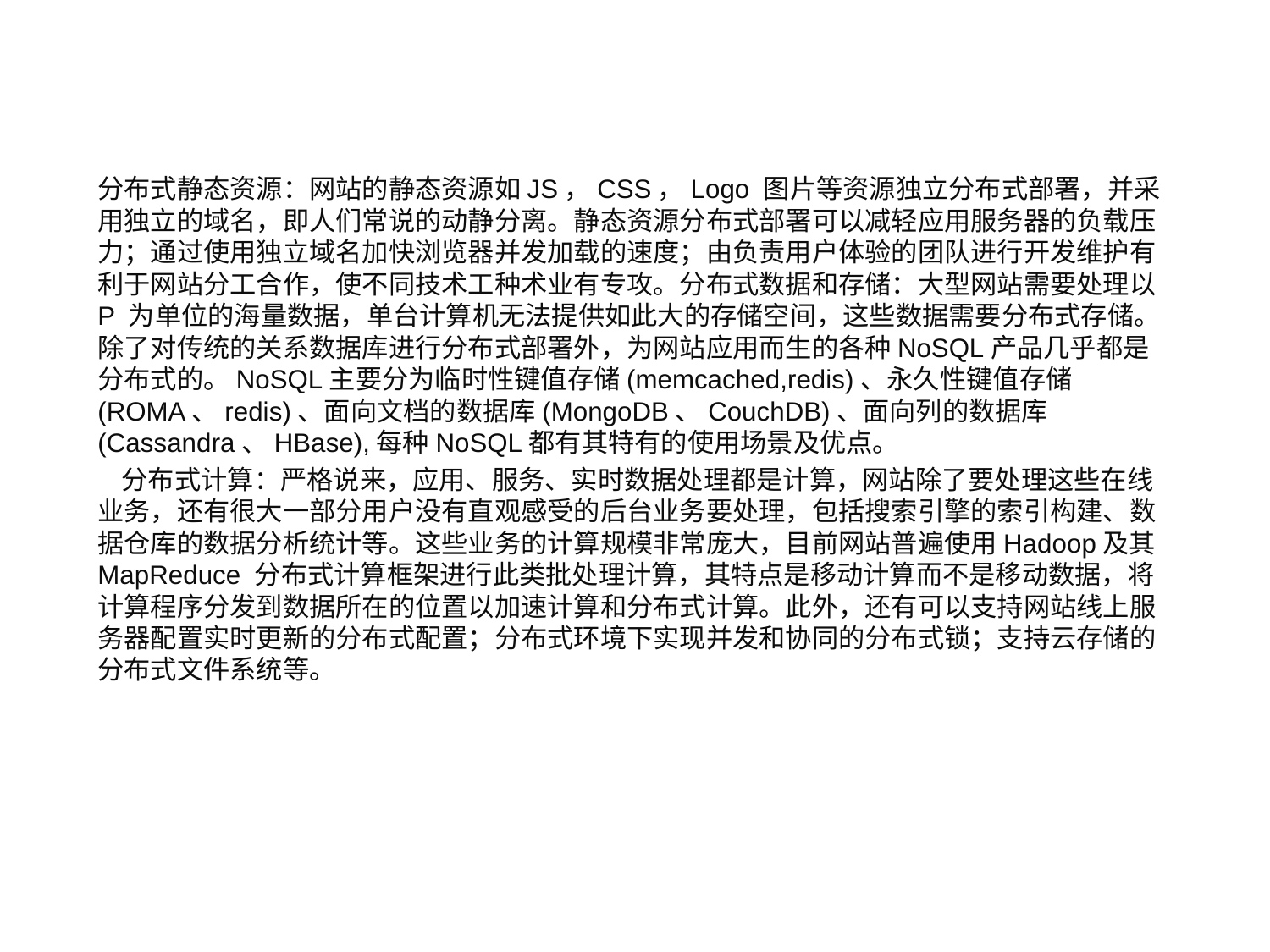

分布式静态资源：网站的静态资源如JS，CSS，Logo 图片等资源独立分布式部署，并采用独立的域名，即人们常说的动静分离。静态资源分布式部署可以减轻应用服务器的负载压力；通过使用独立域名加快浏览器并发加载的速度；由负责用户体验的团队进行开发维护有利于网站分工合作，使不同技术工种术业有专攻。分布式数据和存储：大型网站需要处理以P 为单位的海量数据，单台计算机无法提供如此大的存储空间，这些数据需要分布式存储。除了对传统的关系数据库进行分布式部署外，为网站应用而生的各种NoSQL产品几乎都是分布式的。NoSQL主要分为临时性键值存储(memcached,redis)、永久性键值存储(ROMA、redis)、面向文档的数据库(MongoDB、CouchDB)、面向列的数据库(Cassandra、HBase),每种NoSQL都有其特有的使用场景及优点。
   分布式计算：严格说来，应用、服务、实时数据处理都是计算，网站除了要处理这些在线业务，还有很大一部分用户没有直观感受的后台业务要处理，包括搜索引擎的索引构建、数据仓库的数据分析统计等。这些业务的计算规模非常庞大，目前网站普遍使用Hadoop及其MapReduce 分布式计算框架进行此类批处理计算，其特点是移动计算而不是移动数据，将计算程序分发到数据所在的位置以加速计算和分布式计算。此外，还有可以支持网站线上服务器配置实时更新的分布式配置；分布式环境下实现并发和协同的分布式锁；支持云存储的分布式文件系统等。